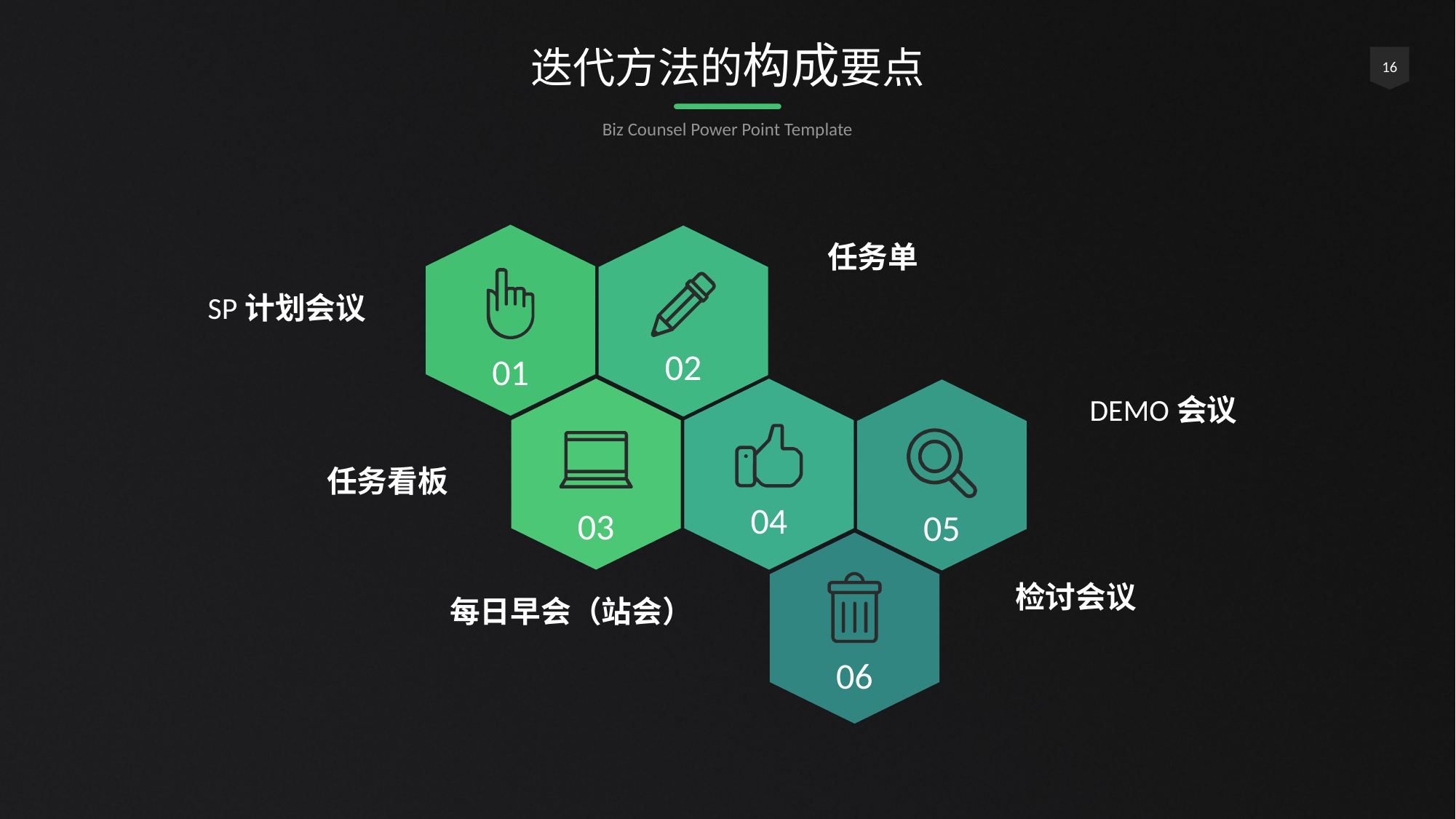

# 迭代方法的构成要点
16
Biz Counsel Power Point Template

01

02
任务单
SP计划会议

03

04

05
DEMO会议
任务看板

06
检讨会议
每日早会（站会）